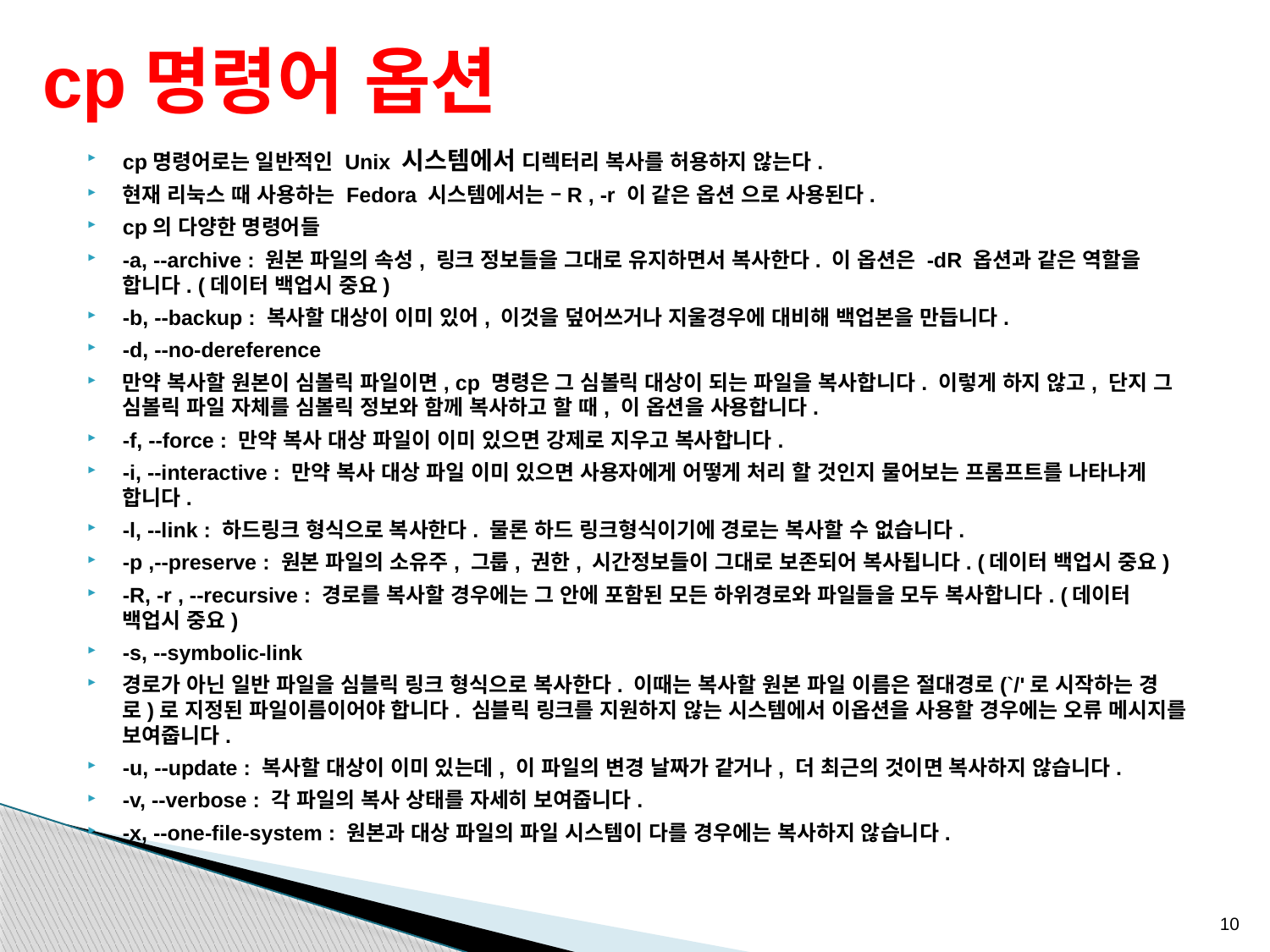

# cp명령어 옵션
cp명령어로는 일반적인 Unix 시스템에서 디렉터리 복사를 허용하지 않는다.
현재 리눅스 때 사용하는 Fedora 시스템에서는 –R , -r 이 같은 옵션 으로 사용된다.
cp의 다양한 명령어들
-a, --archive : 원본 파일의 속성, 링크 정보들을 그대로 유지하면서 복사한다. 이 옵션은 -dR 옵션과 같은 역할을 합니다. (데이터 백업시 중요)
-b, --backup : 복사할 대상이 이미 있어, 이것을 덮어쓰거나 지울경우에 대비해 백업본을 만듭니다.
-d, --no-dereference
만약 복사할 원본이 심볼릭 파일이면, cp 명령은 그 심볼릭 대상이 되는 파일을 복사합니다. 이렇게 하지 않고, 단지 그 심볼릭 파일 자체를 심볼릭 정보와 함께 복사하고 할 때, 이 옵션을 사용합니다.
-f, --force : 만약 복사 대상 파일이 이미 있으면 강제로 지우고 복사합니다.
-i, --interactive : 만약 복사 대상 파일 이미 있으면 사용자에게 어떻게 처리 할 것인지 물어보는 프롬프트를 나타나게 합니다.
-l, --link : 하드링크 형식으로 복사한다. 물론 하드 링크형식이기에 경로는 복사할 수 없습니다.
-p ,--preserve : 원본 파일의 소유주, 그룹, 권한, 시간정보들이 그대로 보존되어 복사됩니다. (데이터 백업시 중요)
-R, -r , --recursive : 경로를 복사할 경우에는 그 안에 포함된 모든 하위경로와 파일들을 모두 복사합니다. (데이터 백업시 중요)
-s, --symbolic-link
경로가 아닌 일반 파일을 심블릭 링크 형식으로 복사한다. 이때는 복사할 원본 파일 이름은 절대경로(`/'로 시작하는 경로)로 지정된 파일이름이어야 합니다. 심블릭 링크를 지원하지 않는 시스템에서 이옵션을 사용할 경우에는 오류 메시지를 보여줍니다.
-u, --update : 복사할 대상이 이미 있는데, 이 파일의 변경 날짜가 같거나, 더 최근의 것이면 복사하지 않습니다.
-v, --verbose : 각 파일의 복사 상태를 자세히 보여줍니다.
-x, --one-file-system : 원본과 대상 파일의 파일 시스템이 다를 경우에는 복사하지 않습니다.

10